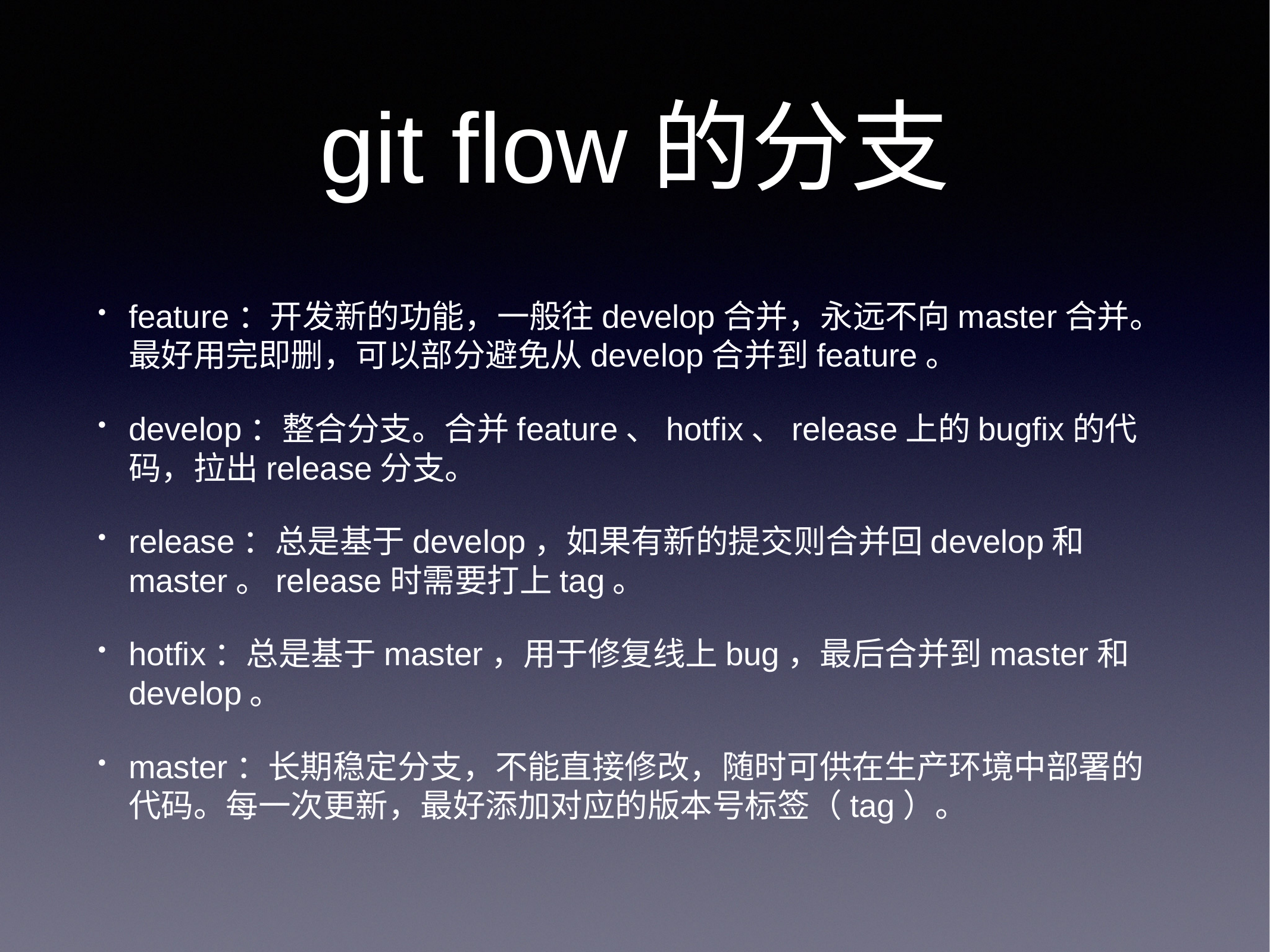

# git flow的分支
feature：开发新的功能，一般往develop合并，永远不向master合并。最好用完即删，可以部分避免从develop合并到feature。
develop：整合分支。合并feature、hotfix、release上的bugfix的代码，拉出release分支。
release：总是基于develop，如果有新的提交则合并回develop和master。release时需要打上tag。
hotfix：总是基于master，用于修复线上bug，最后合并到master和develop。
master：长期稳定分支，不能直接修改，随时可供在生产环境中部署的代码。每一次更新，最好添加对应的版本号标签（tag）。